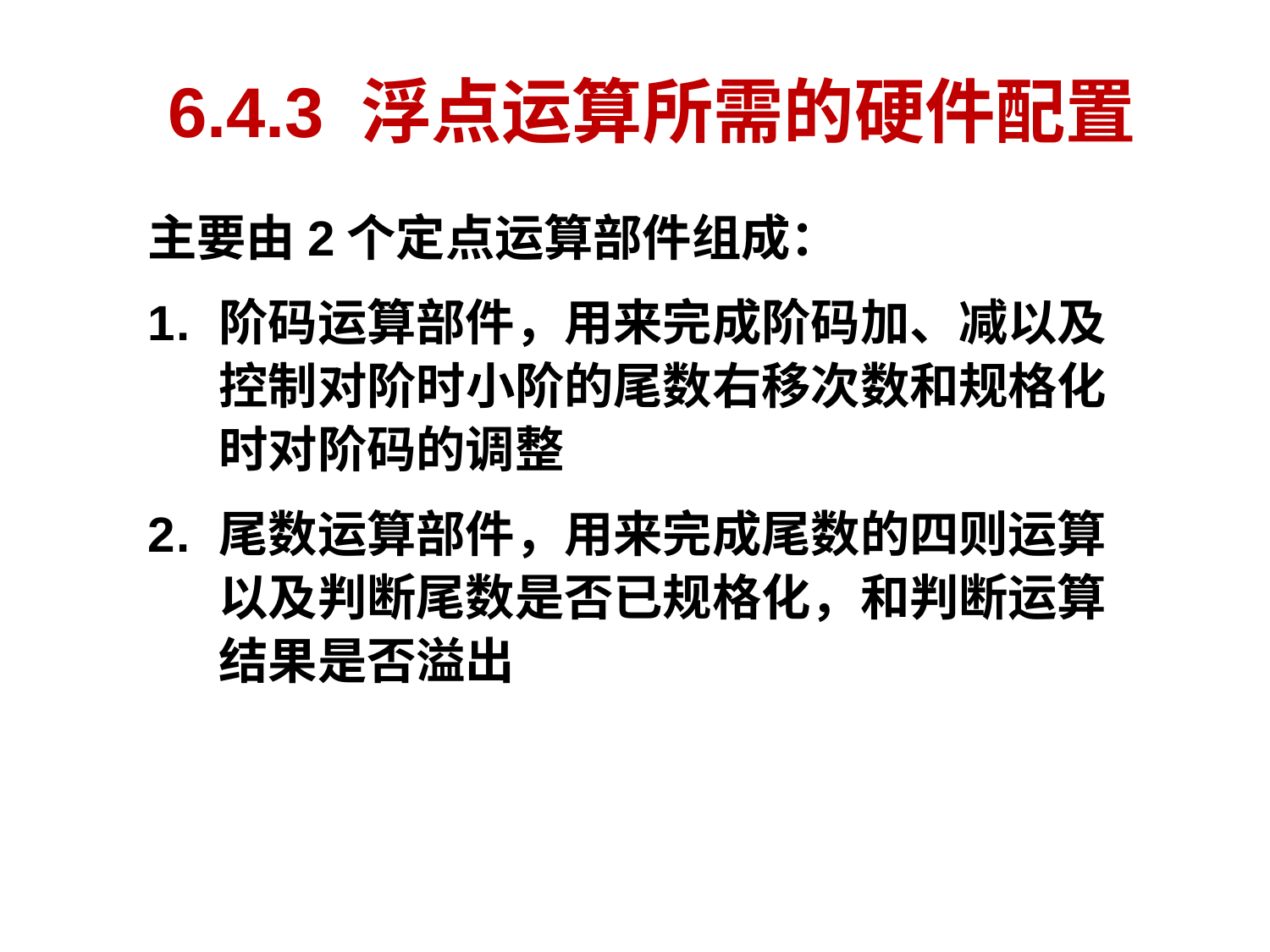

# 6.4.3 浮点运算所需的硬件配置
主要由2个定点运算部件组成：
阶码运算部件，用来完成阶码加、减以及控制对阶时小阶的尾数右移次数和规格化时对阶码的调整
尾数运算部件，用来完成尾数的四则运算以及判断尾数是否已规格化，和判断运算结果是否溢出